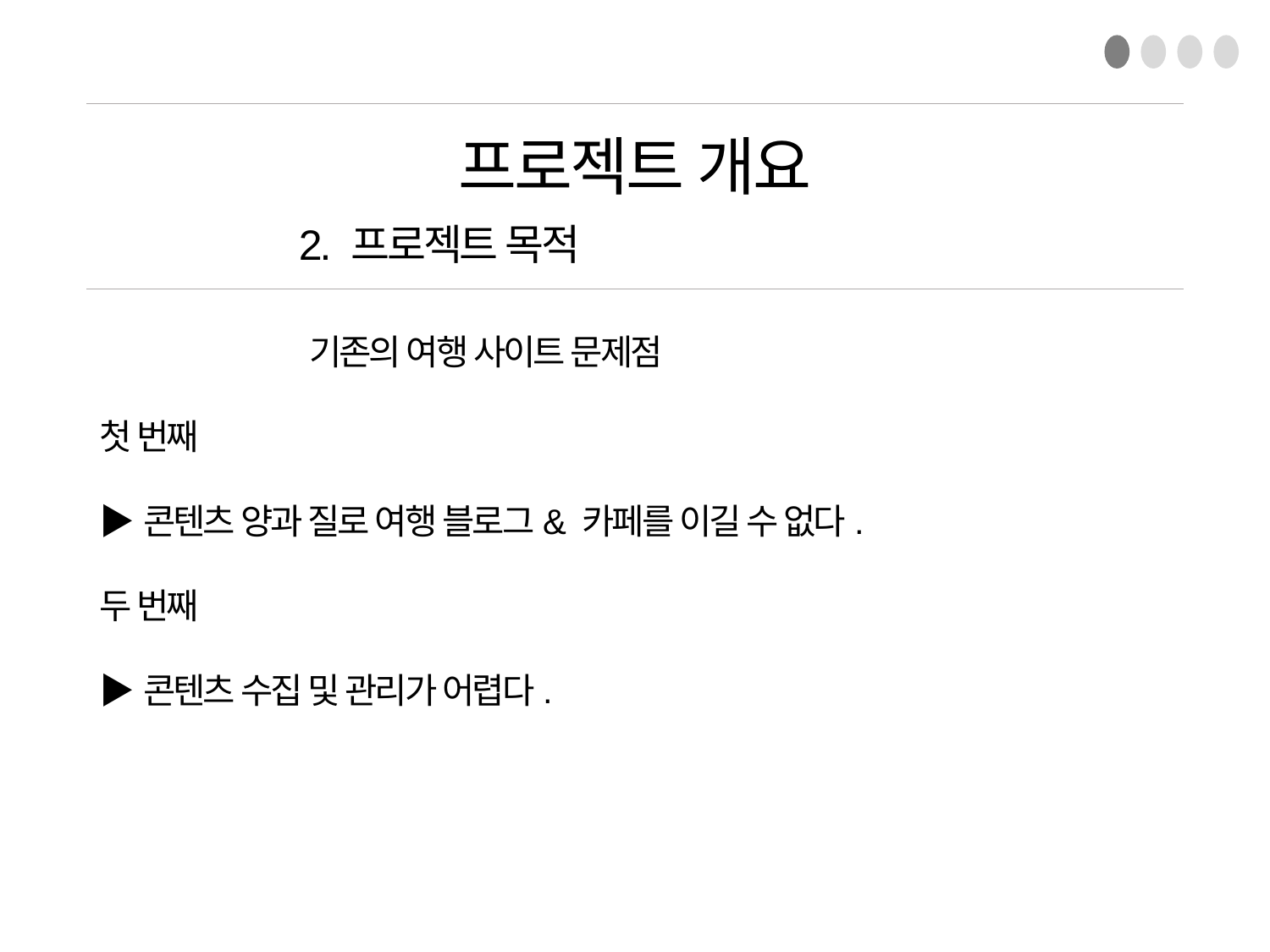

프로젝트 개요
2. 프로젝트 목적
기존의 여행 사이트 문제점

첫 번째

▶콘텐츠 양과 질로 여행 블로그& 카페를 이길 수 없다.

두 번째

▶콘텐츠 수집 및 관리가 어렵다.